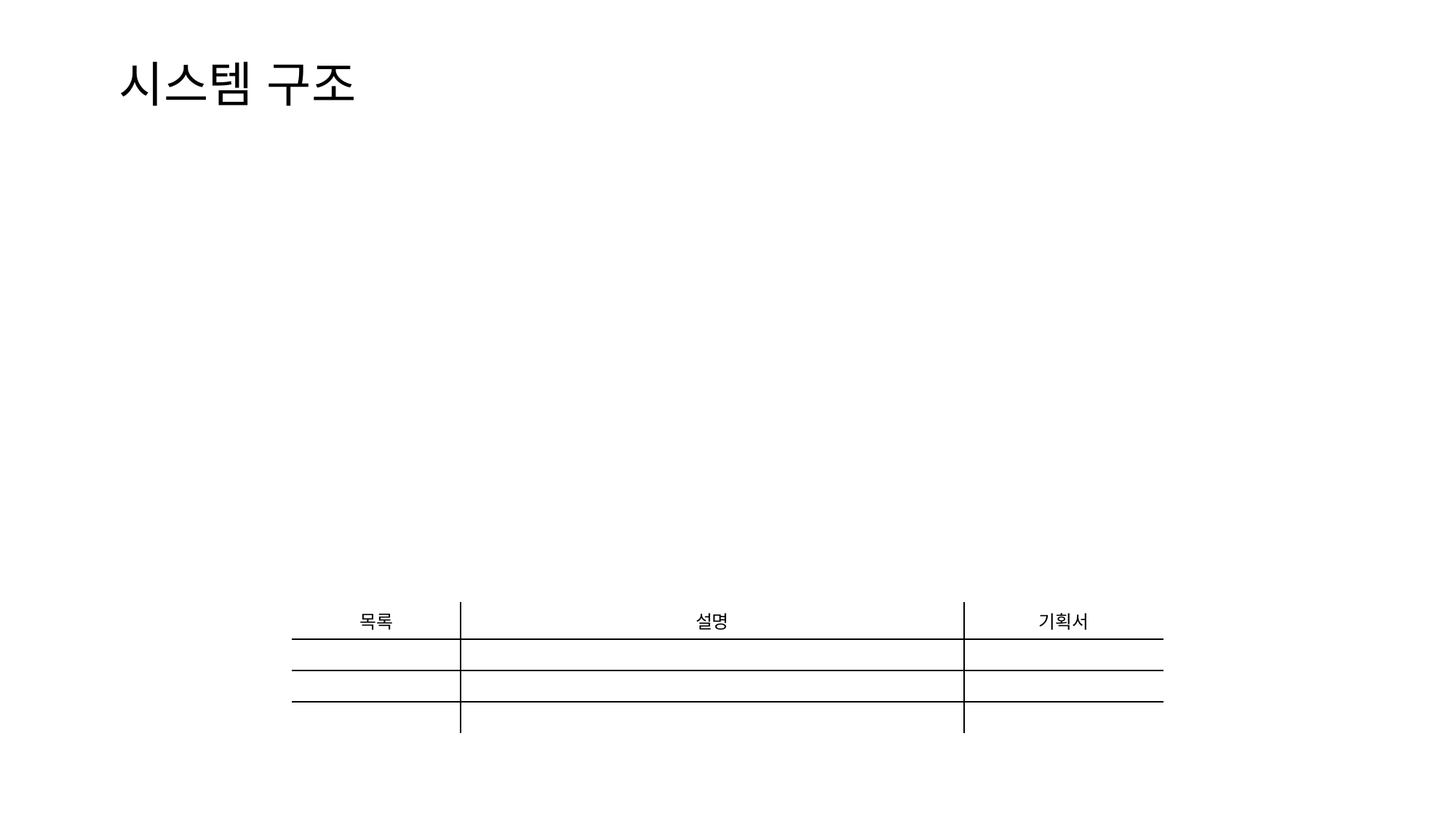

시스템 구조
| 목록 | 설명 | 기획서 |
| --- | --- | --- |
|  |  |  |
|  |  |  |
|  |  |  |